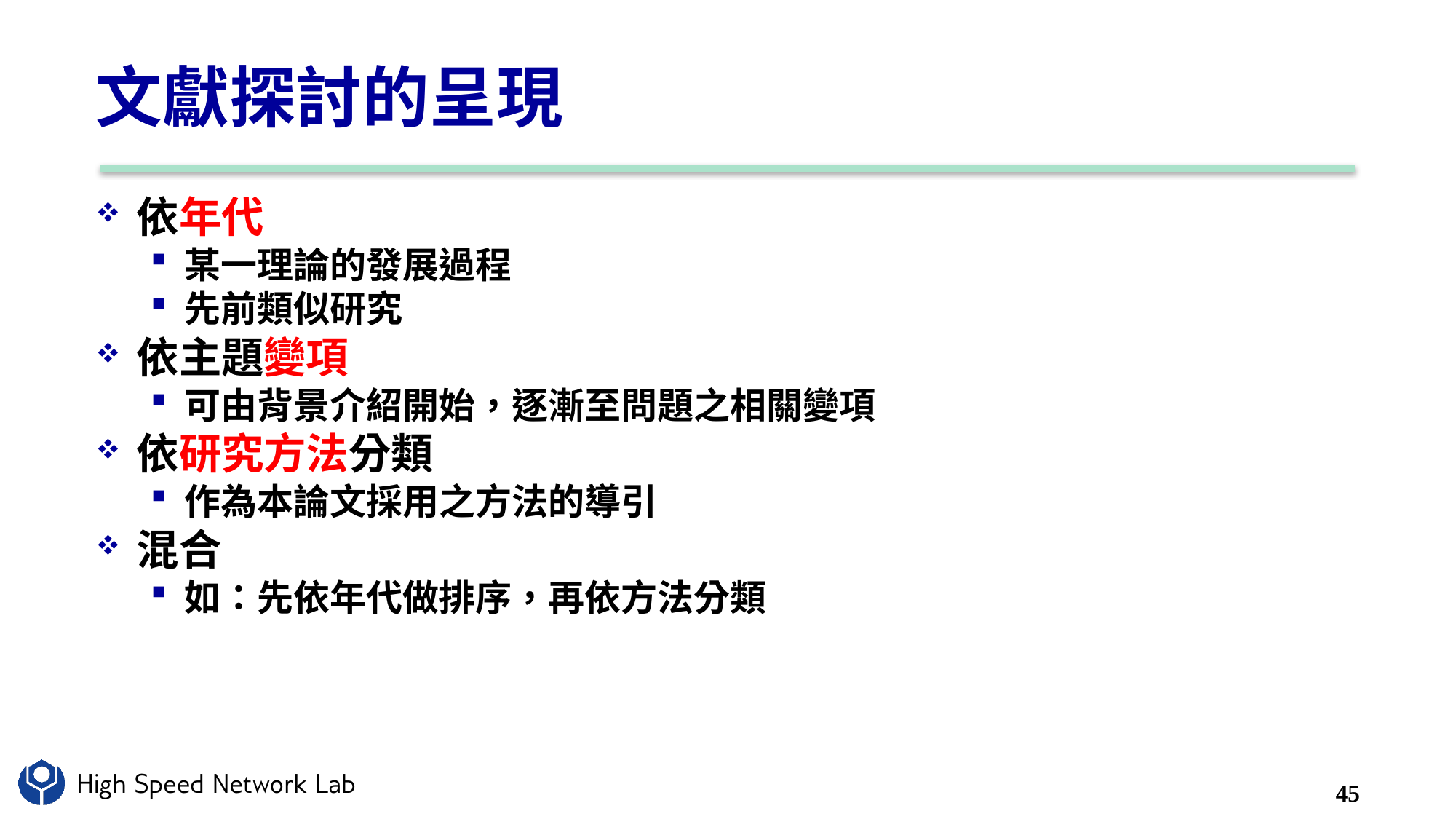

# 文獻探討的呈現
依年代
某一理論的發展過程
先前類似研究
依主題變項
可由背景介紹開始，逐漸至問題之相關變項
依研究方法分類
作為本論文採用之方法的導引
混合
如：先依年代做排序，再依方法分類
45